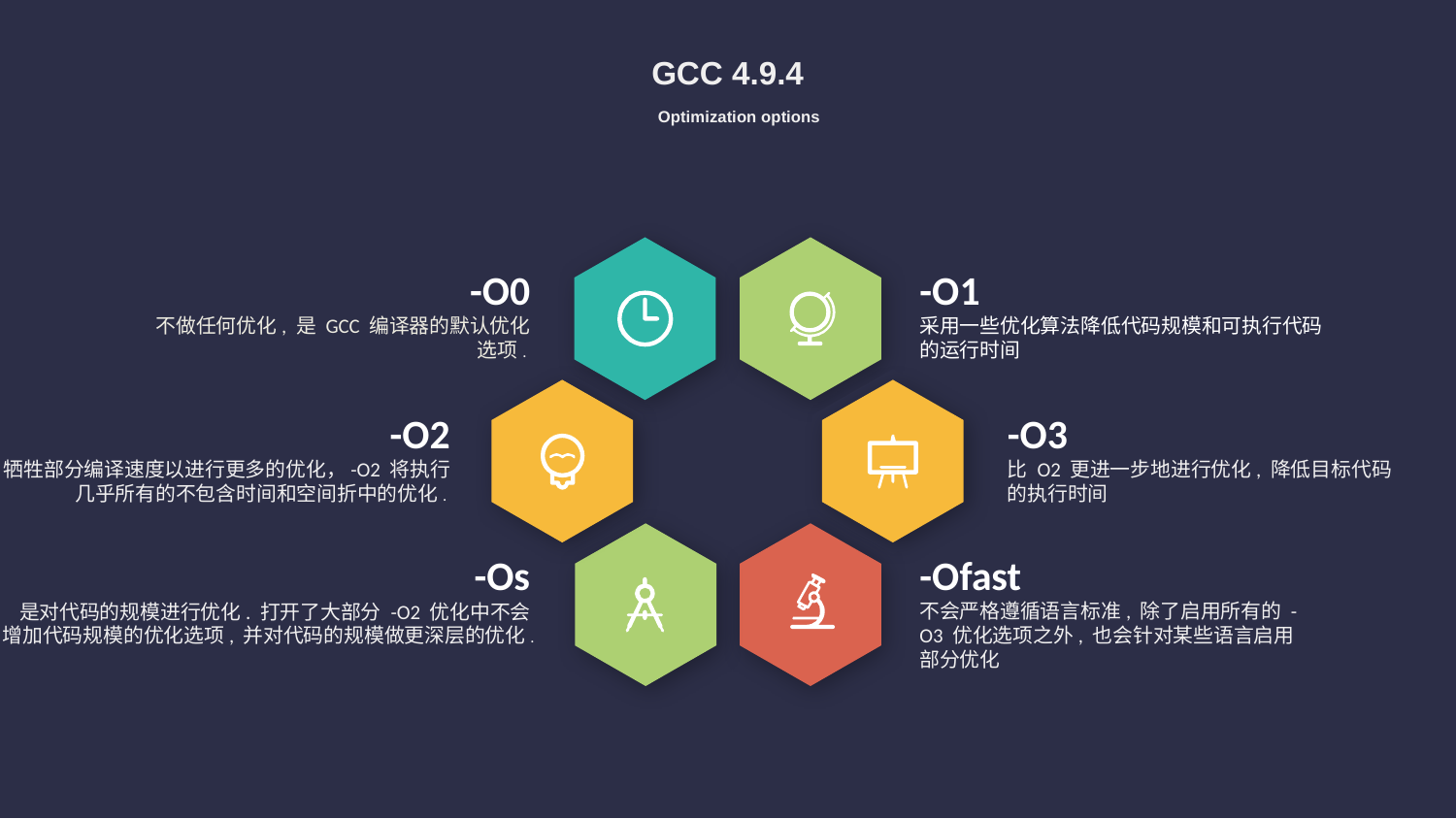

GCC 4.9.4
Optimization options

-O0
不做任何优化, 是 GCC 编译器的默认优化选项.
-O1
采用一些优化算法降低代码规模和可执行代码的运行时间

-O2
牺牲部分编译速度以进行更多的优化，-O2 将执行几乎所有的不包含时间和空间折中的优化.
-O3
比 O2 更进一步地进行优化, 降低目标代码的执行时间

-Os
是对代码的规模进行优化. 打开了大部分 -O2 优化中不会增加代码规模的优化选项, 并对代码的规模做更深层的优化.
-Ofast
不会严格遵循语言标准, 除了启用所有的 -O3 优化选项之外, 也会针对某些语言启用部分优化